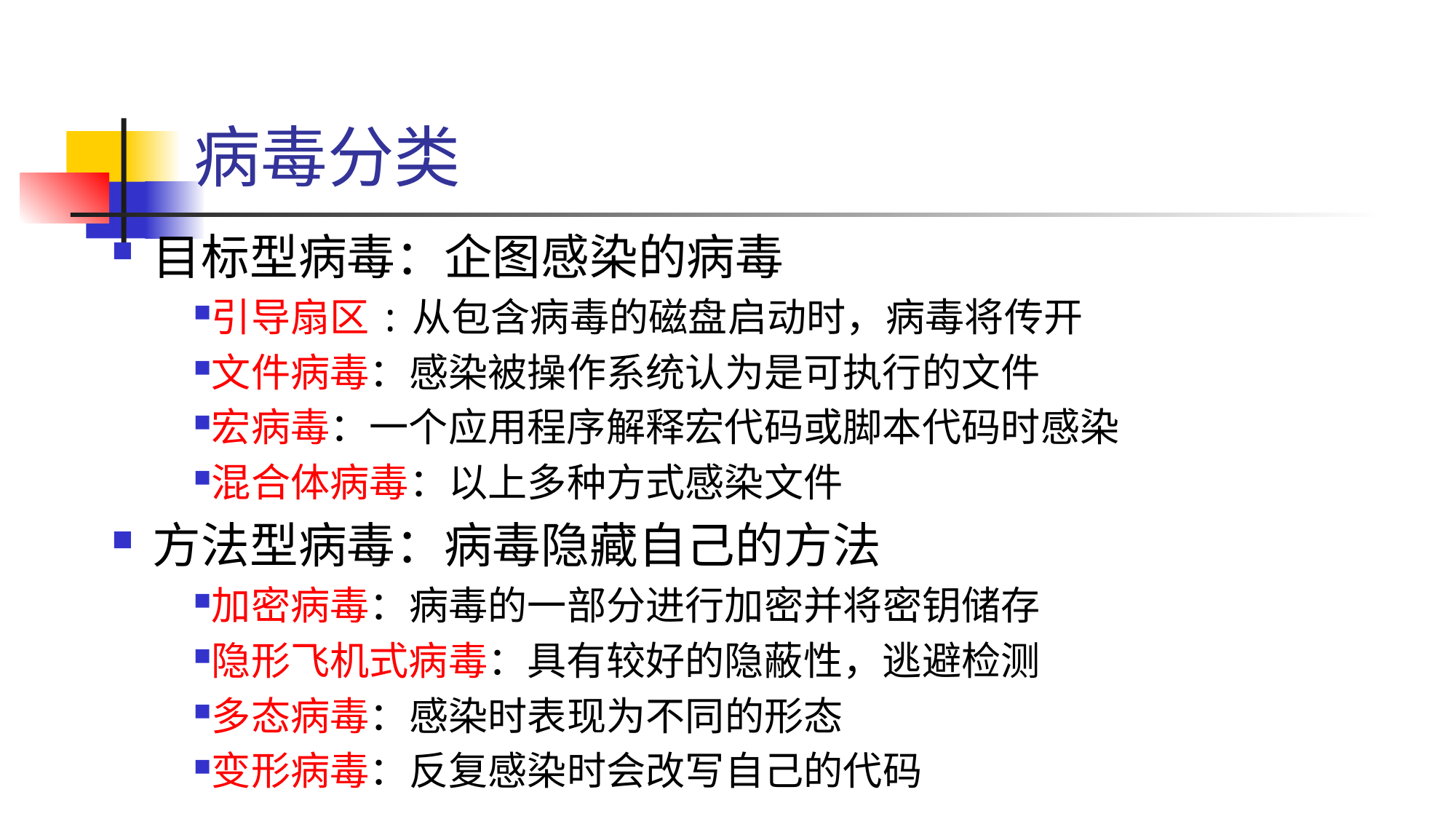

# 病毒分类
目标型病毒：企图感染的病毒
引导扇区:从包含病毒的磁盘启动时，病毒将传开
文件病毒：感染被操作系统认为是可执行的文件
宏病毒：一个应用程序解释宏代码或脚本代码时感染
混合体病毒：以上多种方式感染文件
方法型病毒：病毒隐藏自己的方法
加密病毒：病毒的一部分进行加密并将密钥储存
隐形飞机式病毒：具有较好的隐蔽性，逃避检测
多态病毒：感染时表现为不同的形态
变形病毒：反复感染时会改写自己的代码